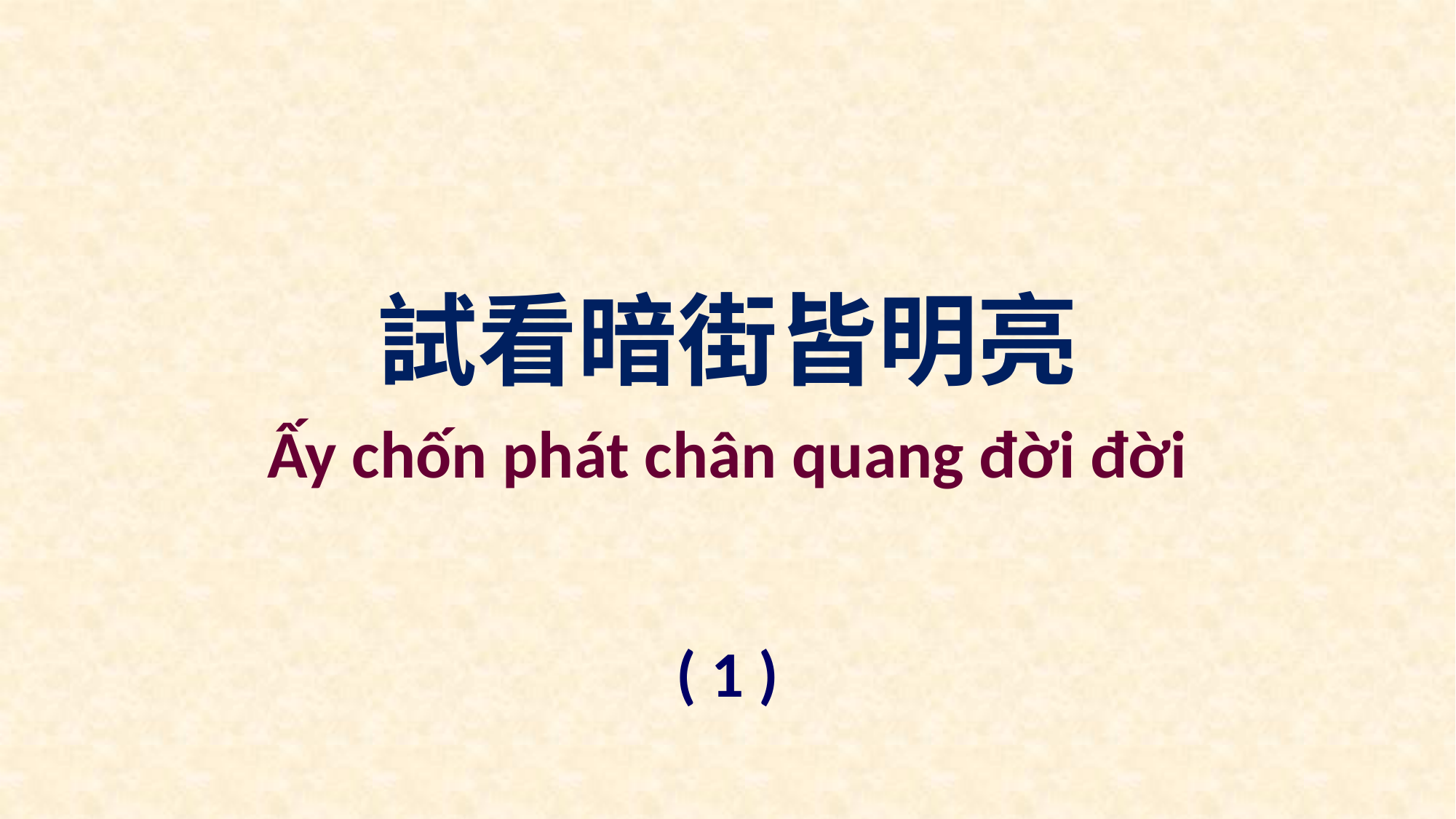

試看暗街皆明亮
Ấy chốn phát chân quang đời đời
( 1 )